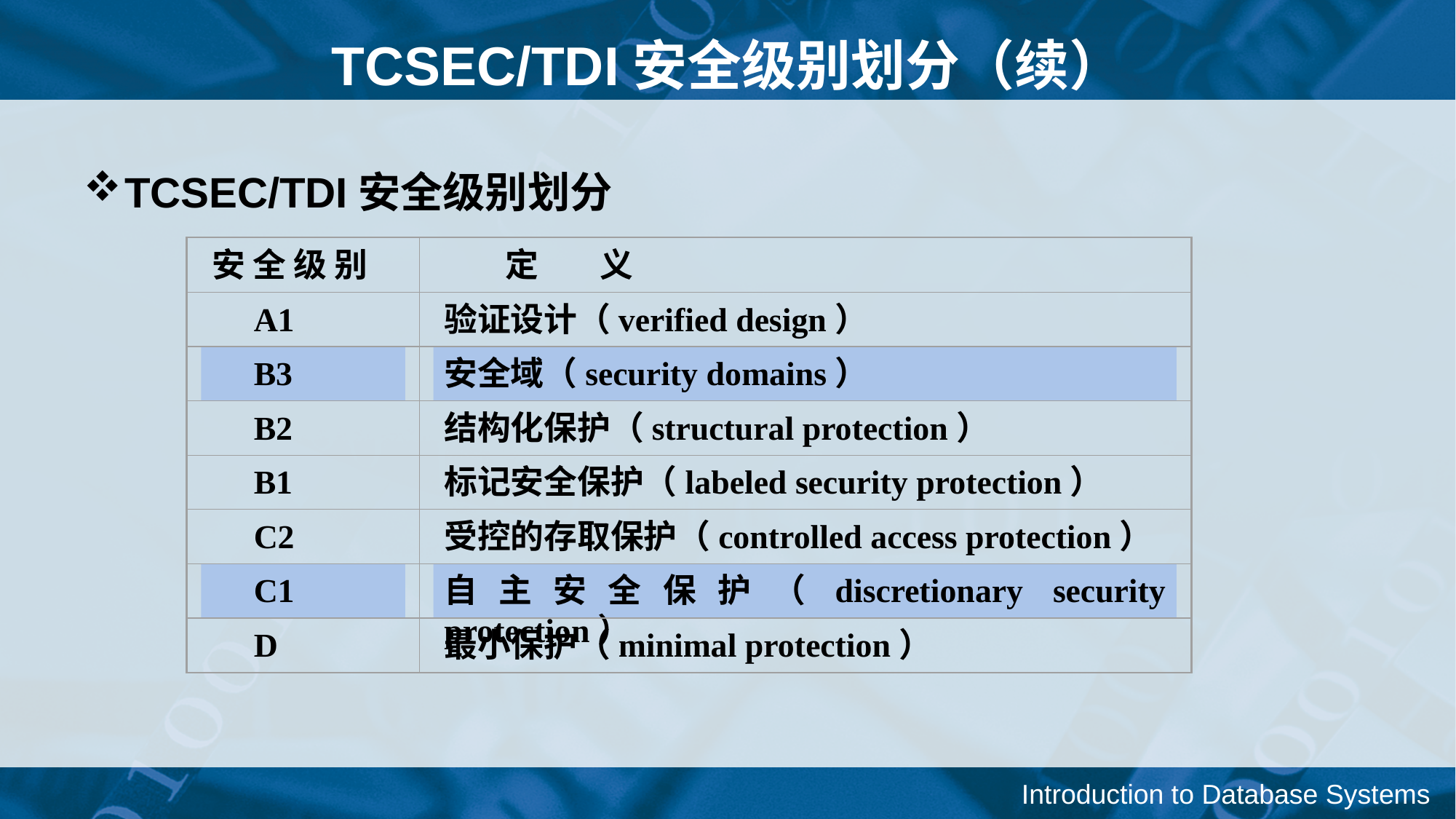

TCSEC/TDI安全级别划分（续）
TCSEC/TDI安全级别划分

安 全 级 别

       定        义

     A1

验证设计（verified design）

     B3

安全域（security domains）

     B2

结构化保护（structural protection）

     B1

标记安全保护（labeled security protection）

     C2

受控的存取保护（controlled access protection）

     C1

自主安全保护（discretionary security protection）

     D

最小保护（minimal protection）